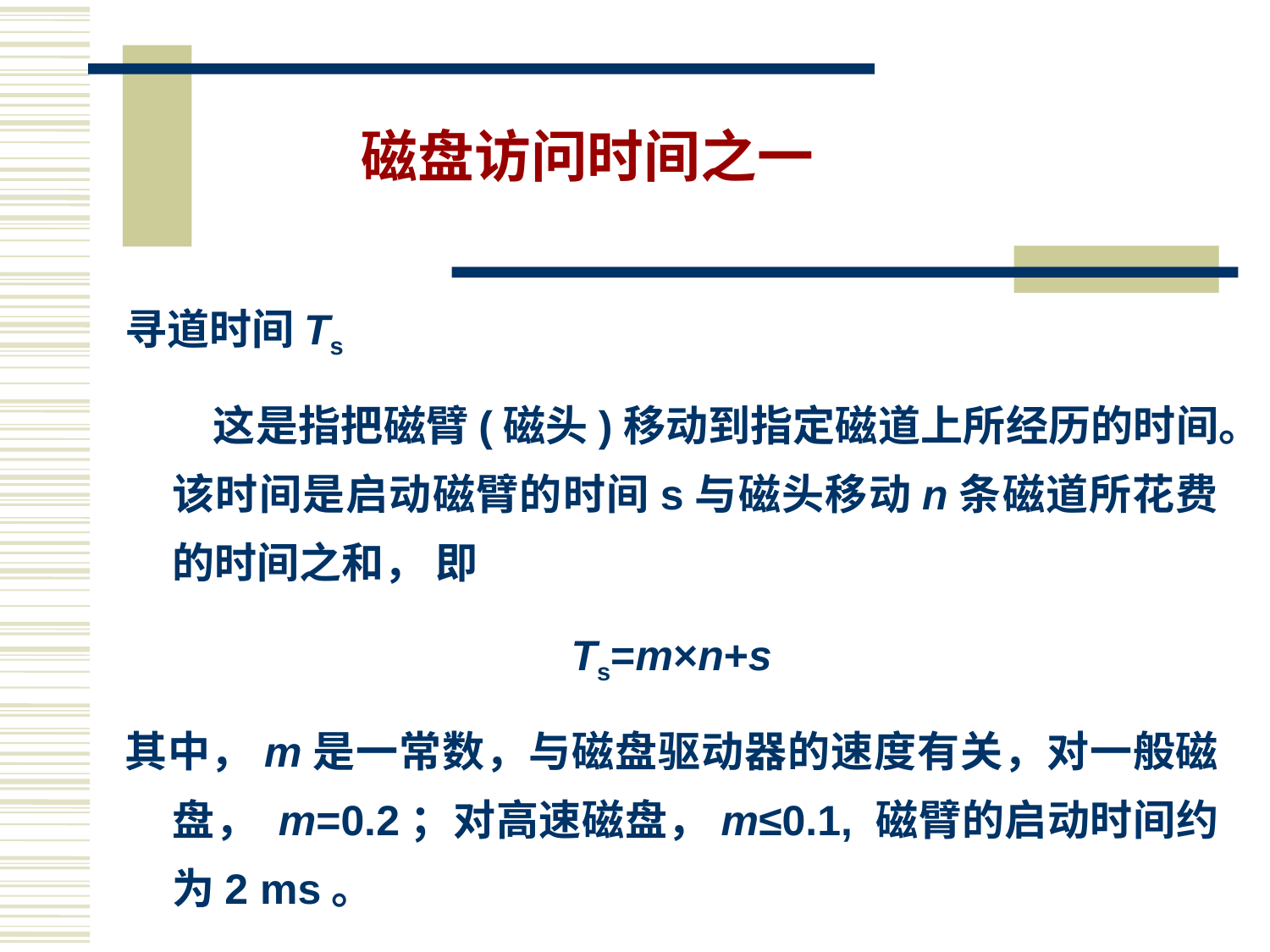

# 磁盘访问时间之一
寻道时间Ts
        这是指把磁臂(磁头)移动到指定磁道上所经历的时间。该时间是启动磁臂的时间s与磁头移动n条磁道所花费的时间之和， 即
Ts=m×n+s
其中，m是一常数，与磁盘驱动器的速度有关，对一般磁盘， m=0.2；对高速磁盘，m≤0.1, 磁臂的启动时间约为2 ms。